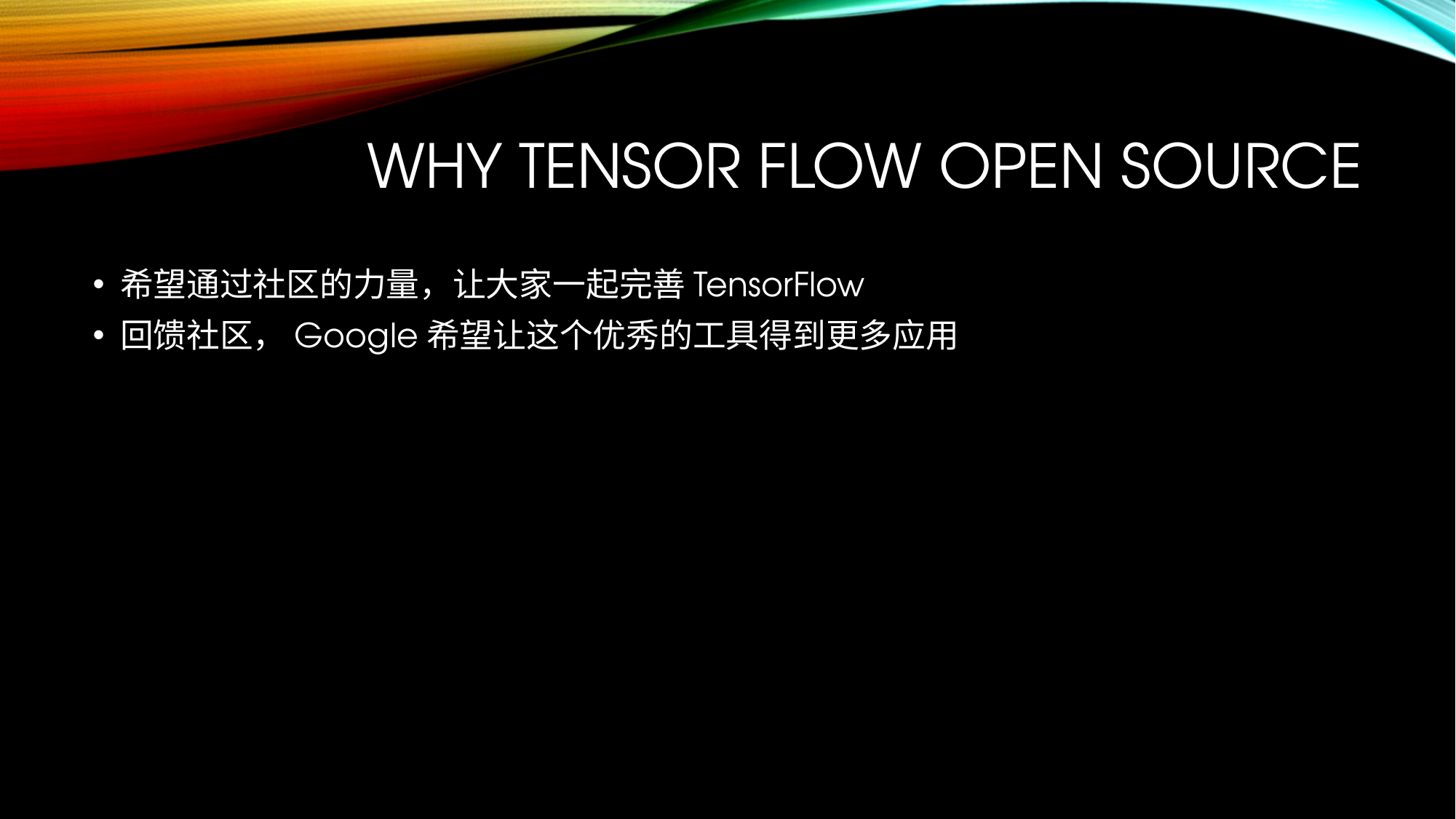

# Why tensor flow open source
希望通过社区的力量，让大家一起完善TensorFlow
回馈社区，Google希望让这个优秀的工具得到更多应用